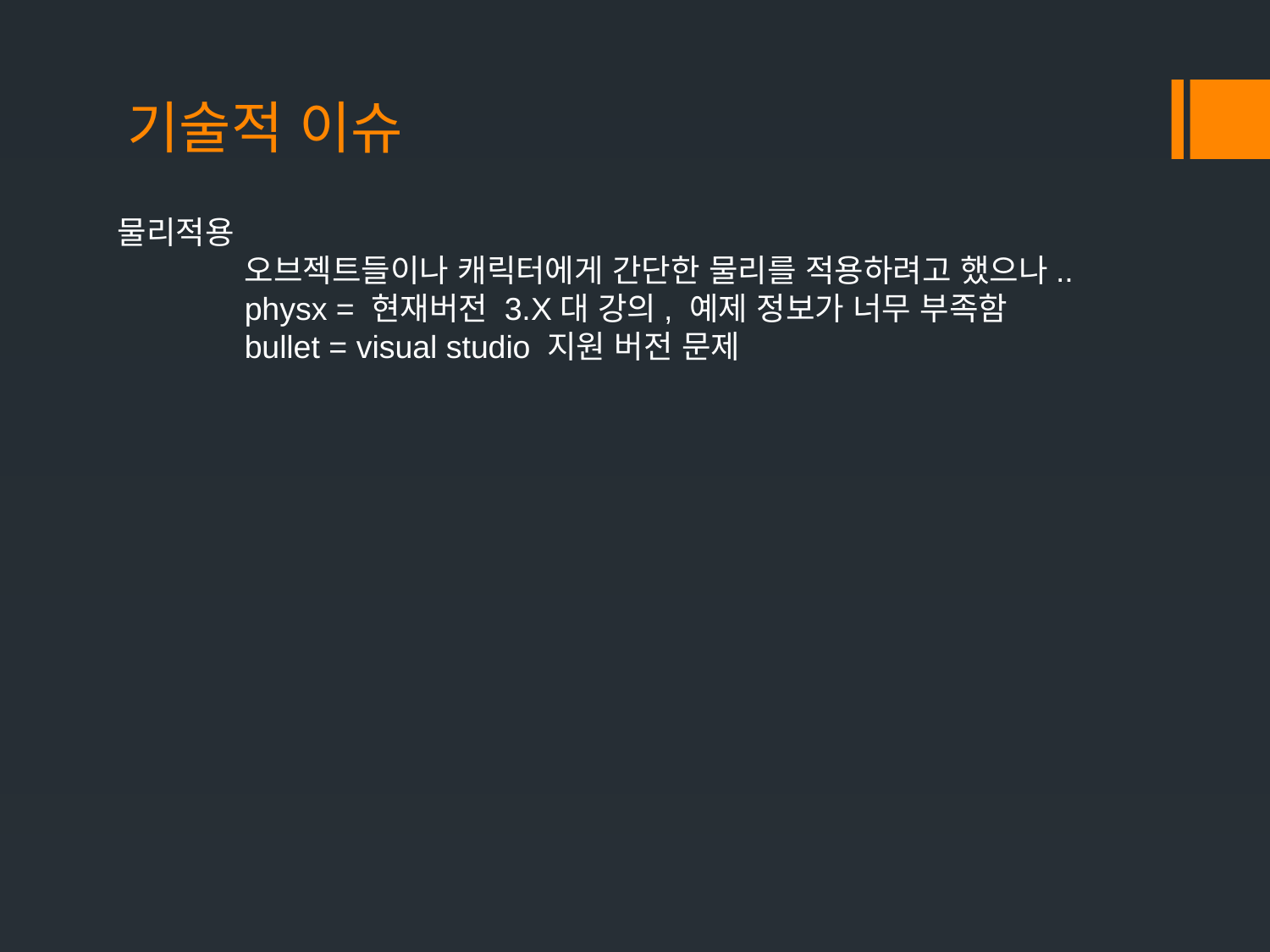

기술적 이슈
물리적용
	오브젝트들이나 캐릭터에게 간단한 물리를 적용하려고 했으나..
	physx = 현재버전 3.X대 강의, 예제 정보가 너무 부족함
	bullet = visual studio 지원 버전 문제